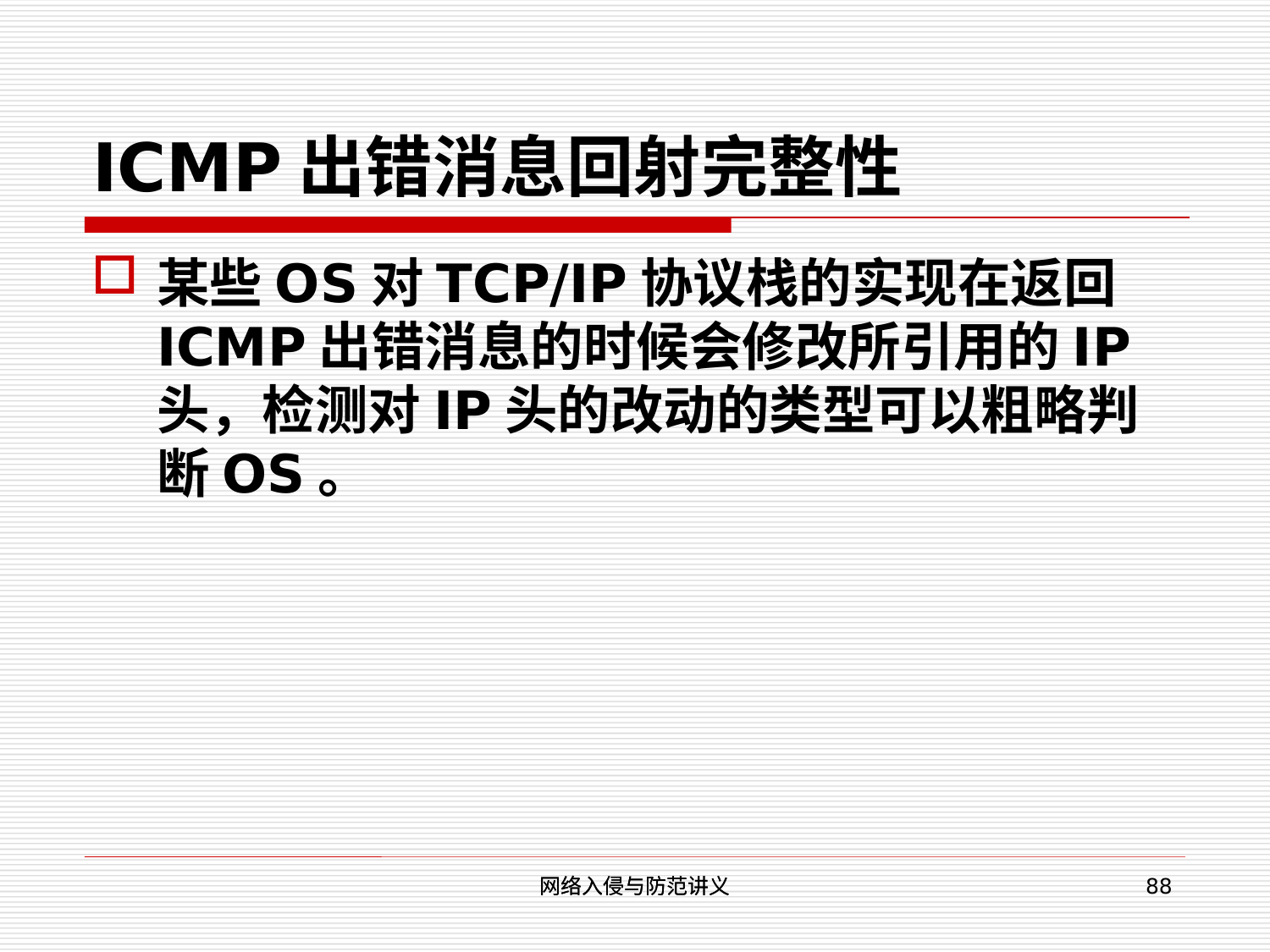

# ICMP出错消息回射完整性
某些OS对TCP/IP协议栈的实现在返回ICMP出错消息的时候会修改所引用的IP头，检测对IP头的改动的类型可以粗略判断OS。

网络入侵与防范讲义
网络入侵与防范讲义
88
88